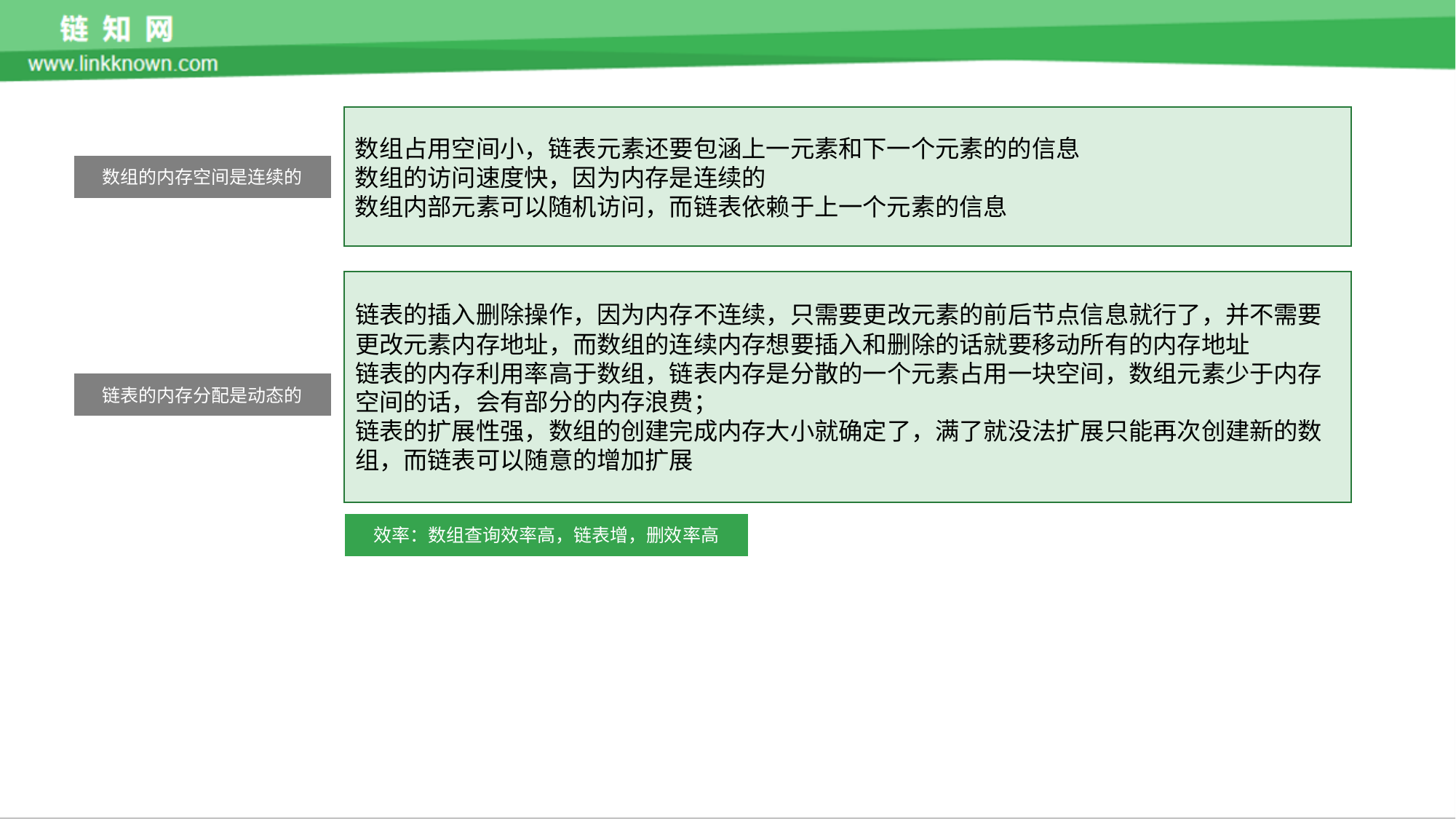

数组占用空间小，链表元素还要包涵上一元素和下一个元素的的信息
数组的访问速度快，因为内存是连续的
数组内部元素可以随机访问，而链表依赖于上一个元素的信息
数组的内存空间是连续的
链表的插入删除操作，因为内存不连续，只需要更改元素的前后节点信息就行了，并不需要更改元素内存地址，而数组的连续内存想要插入和删除的话就要移动所有的内存地址
链表的内存利用率高于数组，链表内存是分散的一个元素占用一块空间，数组元素少于内存空间的话，会有部分的内存浪费；
链表的扩展性强，数组的创建完成内存大小就确定了，满了就没法扩展只能再次创建新的数组，而链表可以随意的增加扩展
链表的内存分配是动态的
效率：数组查询效率高，链表增，删效率高